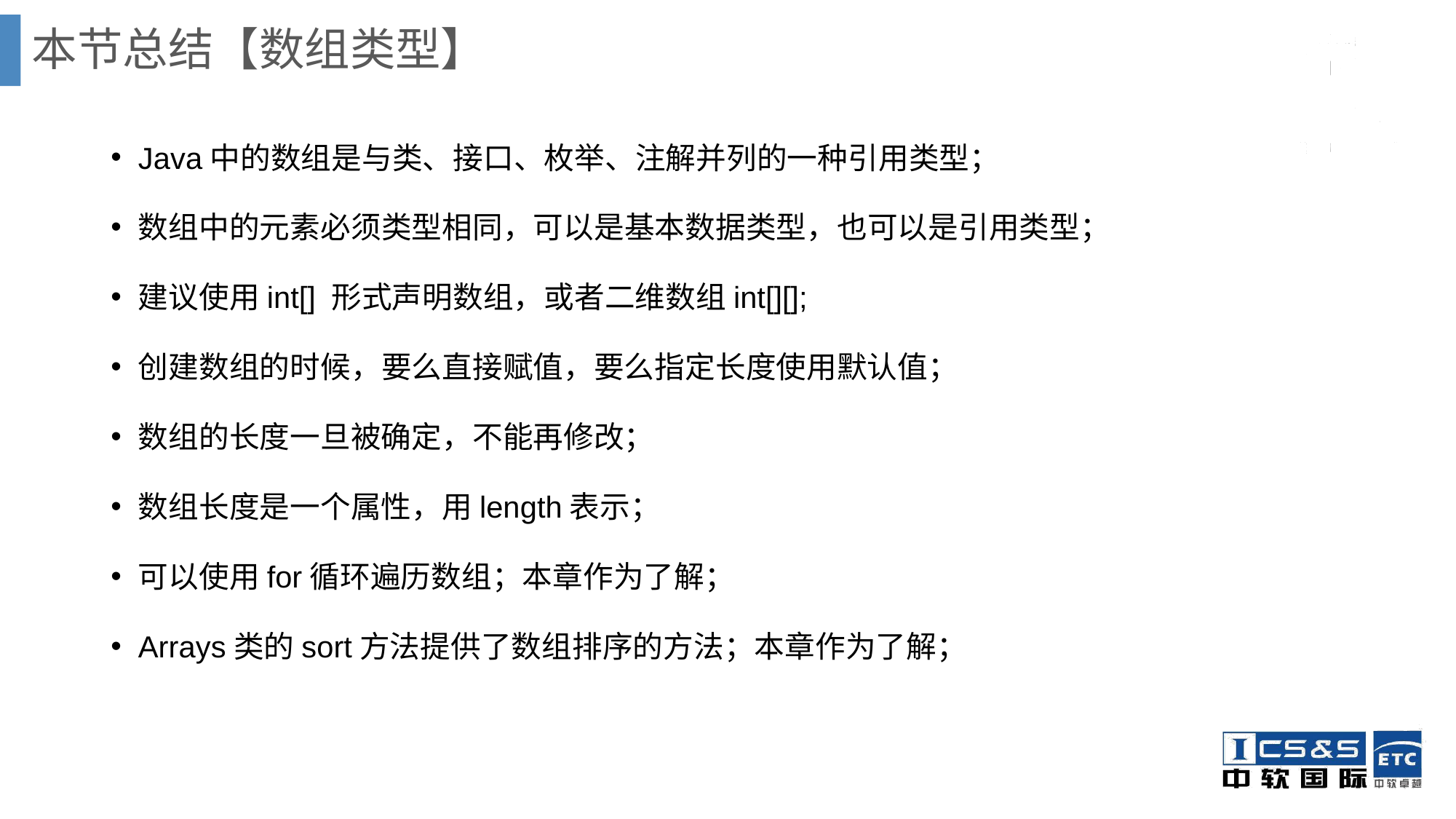

# 本节总结【数组类型】
Java中的数组是与类、接口、枚举、注解并列的一种引用类型；
数组中的元素必须类型相同，可以是基本数据类型，也可以是引用类型；
建议使用int[] 形式声明数组，或者二维数组int[][];
创建数组的时候，要么直接赋值，要么指定长度使用默认值；
数组的长度一旦被确定，不能再修改；
数组长度是一个属性，用length表示；
可以使用for循环遍历数组；本章作为了解；
Arrays类的sort方法提供了数组排序的方法；本章作为了解；